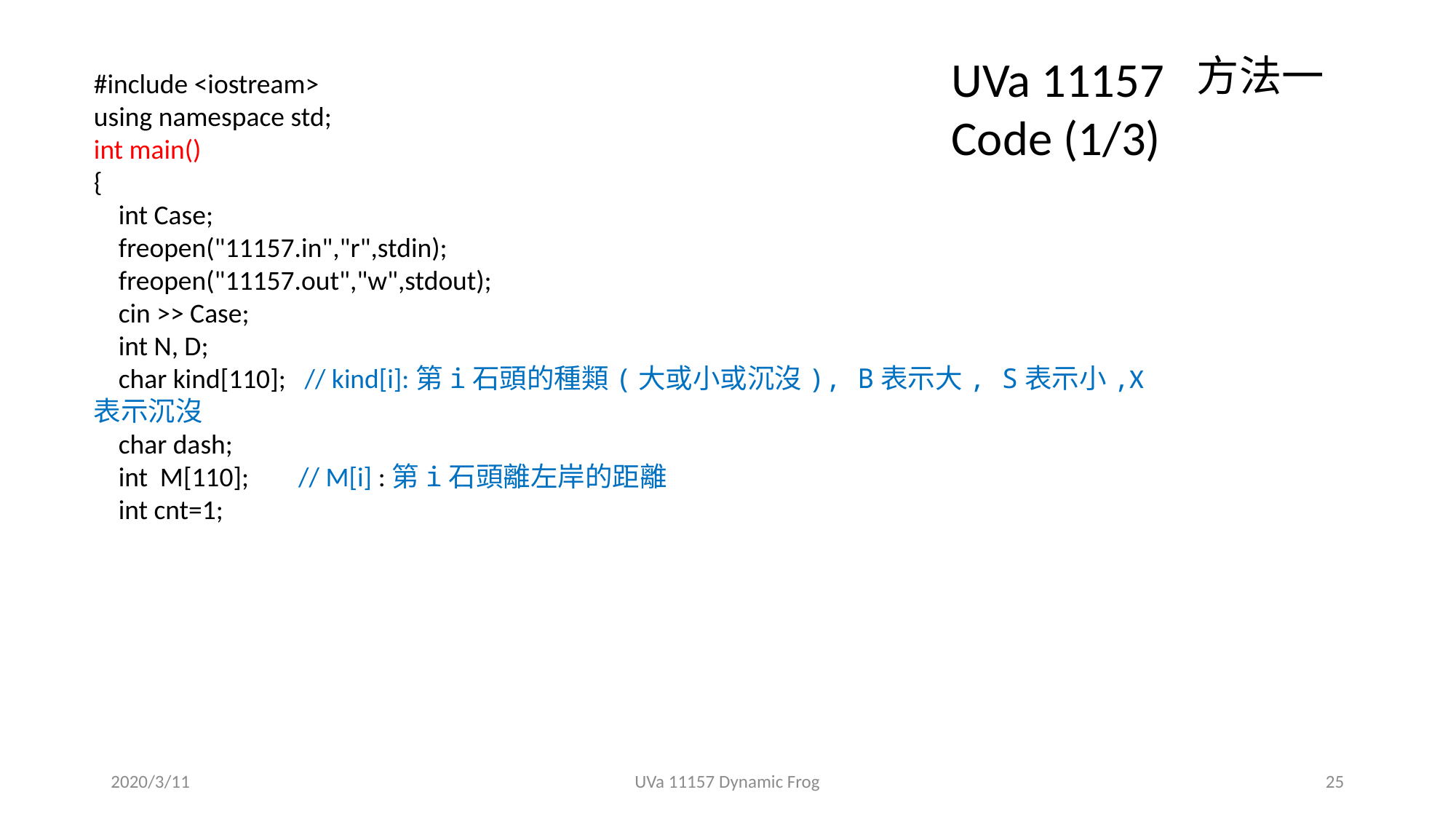

UVa 11157 Code (1/3)
方法一
#include <iostream>
using namespace std;
int main()
{
    int Case;
    freopen("11157.in","r",stdin);
    freopen("11157.out","w",stdout);
    cin >> Case;
    int N, D;
    char kind[110];   // kind[i]:第i石頭的種類(大或小或沉沒), B表示大, S表示小,X表示沉沒
    char dash;
    int  M[110];        // M[i] :第i石頭離左岸的距離
    int cnt=1;
2020/3/11
UVa 11157 Dynamic Frog
25